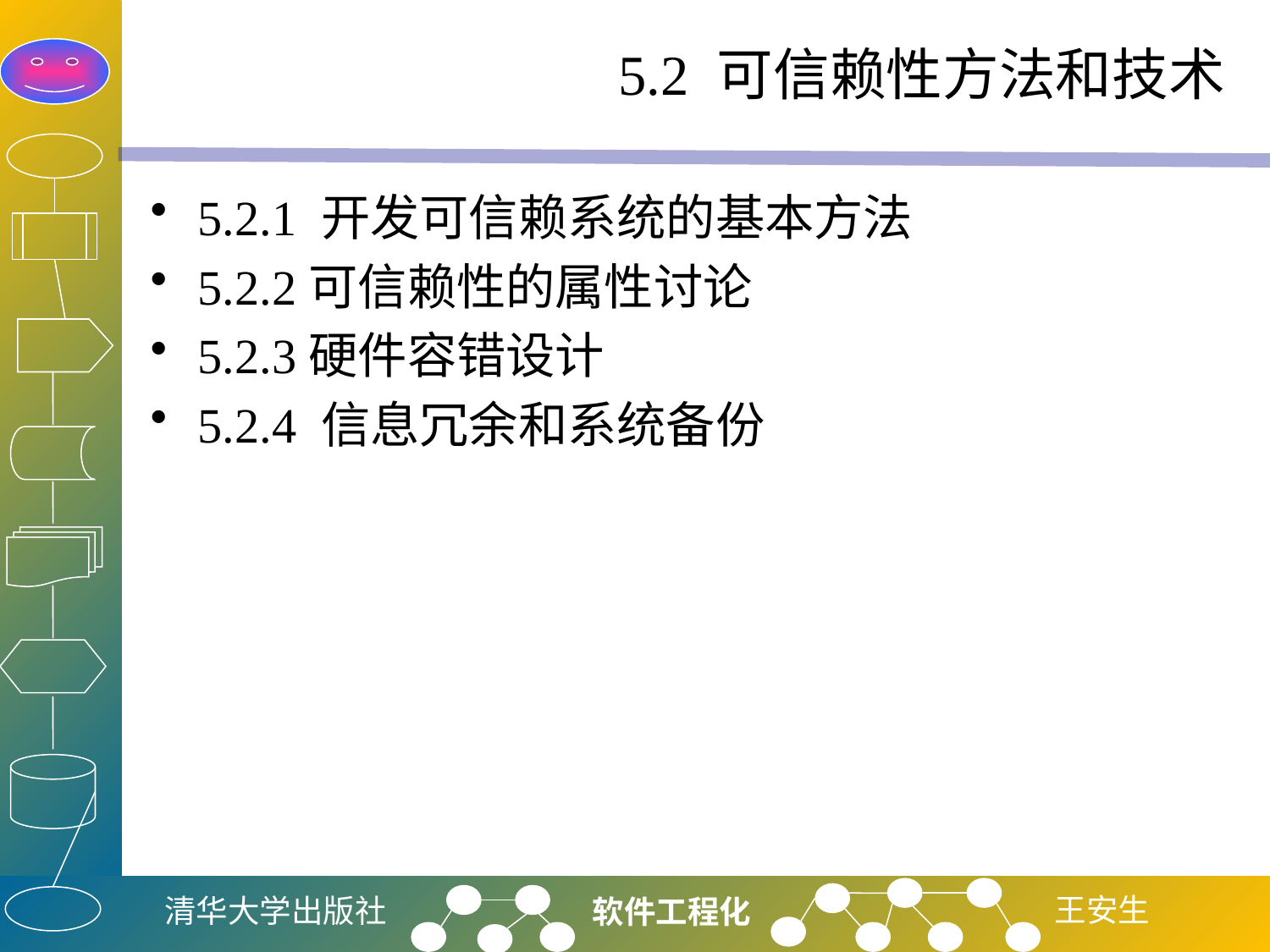

# 5.2 可信赖性方法和技术
5.2.1 开发可信赖系统的基本方法
5.2.2可信赖性的属性讨论
5.2.3硬件容错设计
5.2.4 信息冗余和系统备份